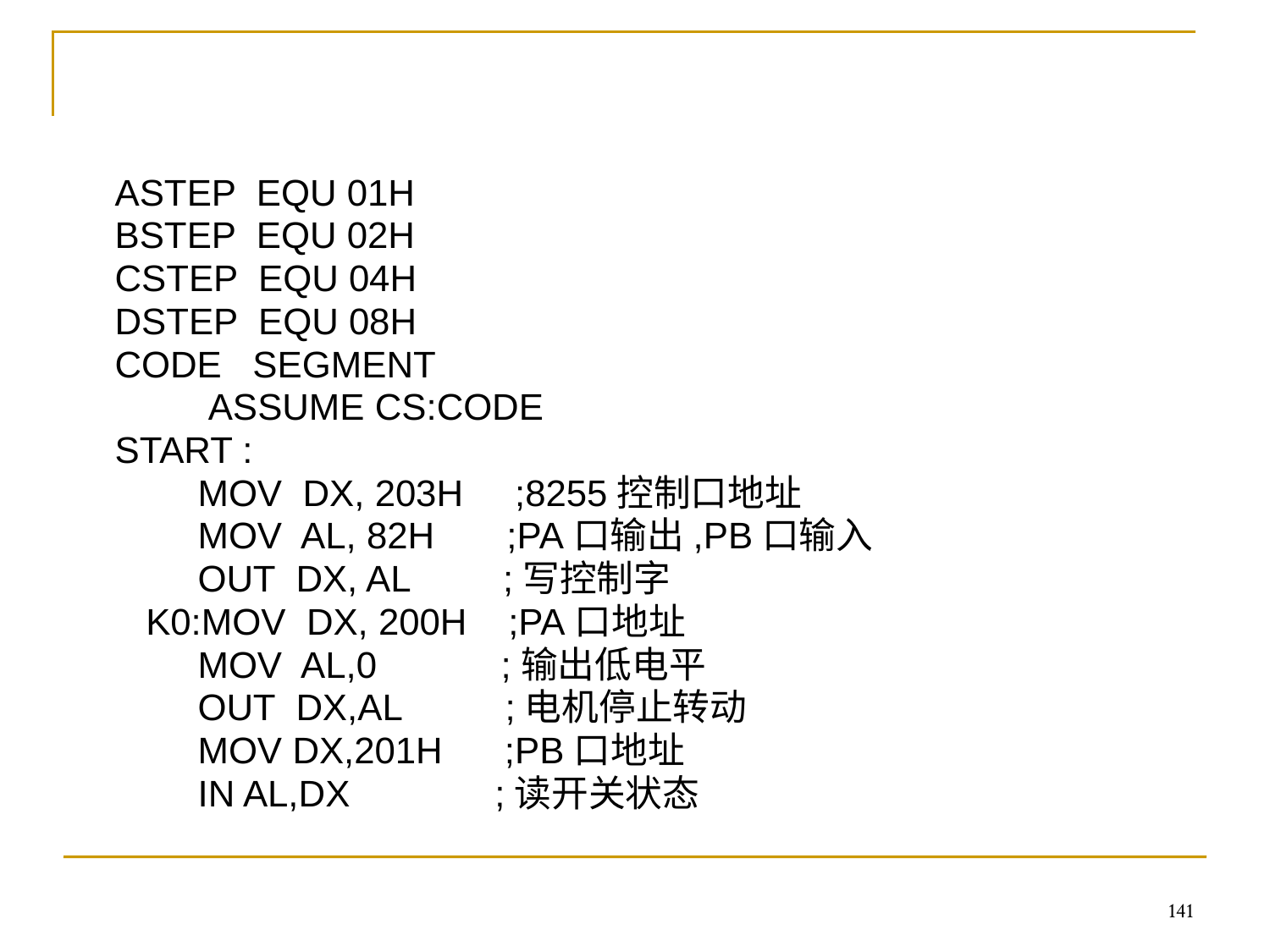

#
ASTEP  EQU 01H
BSTEP  EQU 02H
CSTEP  EQU 04H
DSTEP  EQU 08H
CODE   SEGMENT
         ASSUME CS:CODE
START :
        MOV  DX, 203H     ;8255控制口地址
        MOV  AL, 82H       ;PA口输出,PB口输入
        OUT  DX, AL         ;写控制字
   K0:MOV  DX, 200H    ;PA口地址
        MOV  AL,0            ;输出低电平
        OUT  DX,AL          ;电机停止转动
        MOV DX,201H      ;PB口地址
        IN AL,DX              ;读开关状态
141